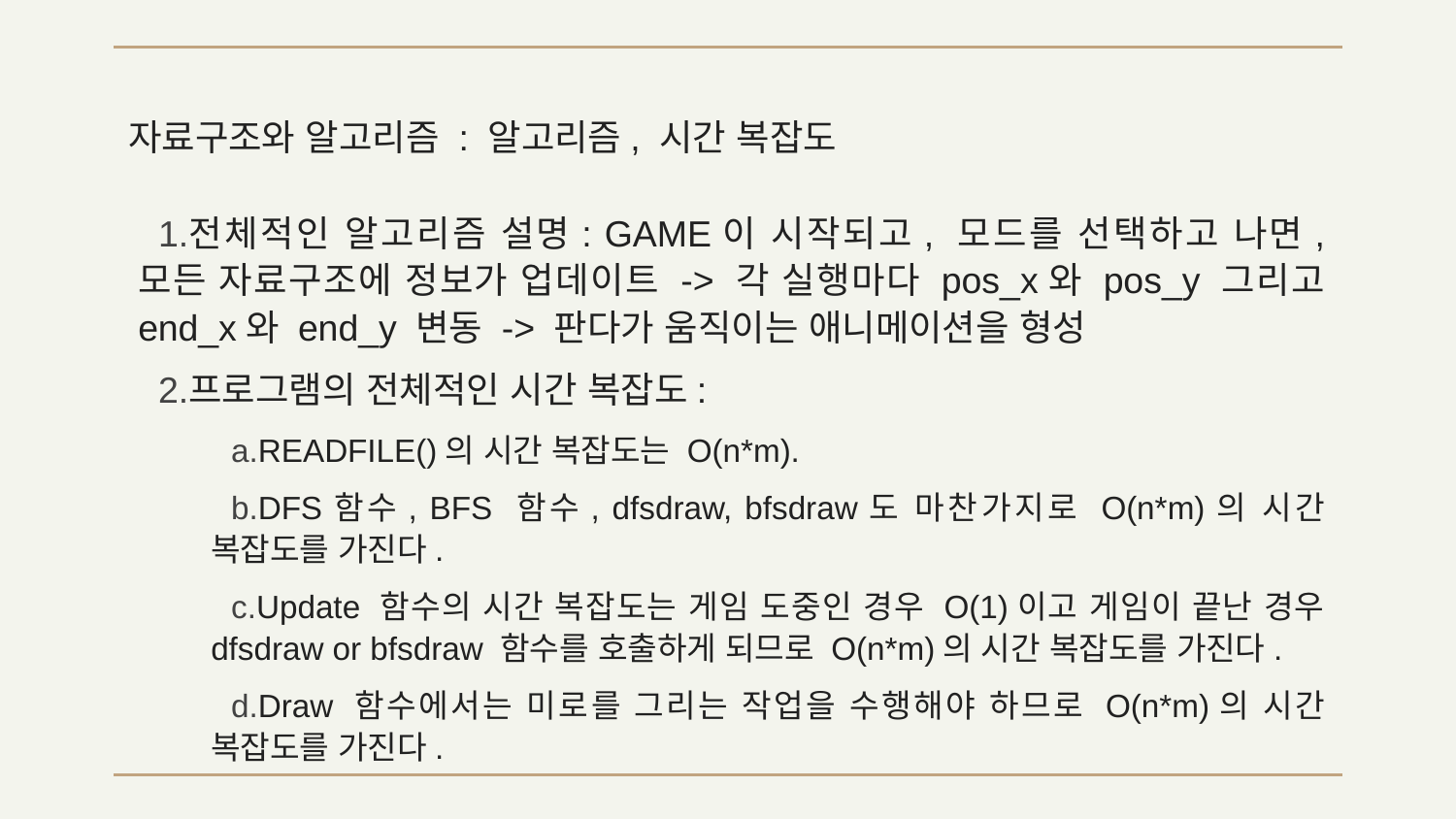

# 자료구조와 알고리즘 : 알고리즘, 시간 복잡도
전체적인 알고리즘 설명: GAME이 시작되고, 모드를 선택하고 나면, 모든 자료구조에 정보가 업데이트 -> 각 실행마다 pos_x와 pos_y 그리고 end_x와 end_y 변동 -> 판다가 움직이는 애니메이션을 형성
프로그램의 전체적인 시간 복잡도:
READFILE()의 시간 복잡도는 O(n*m).
DFS함수, BFS 함수, dfsdraw, bfsdraw도 마찬가지로 O(n*m)의 시간 복잡도를 가진다.
Update 함수의 시간 복잡도는 게임 도중인 경우 O(1)이고 게임이 끝난 경우 dfsdraw or bfsdraw 함수를 호출하게 되므로 O(n*m)의 시간 복잡도를 가진다.
Draw 함수에서는 미로를 그리는 작업을 수행해야 하므로 O(n*m)의 시간 복잡도를 가진다.